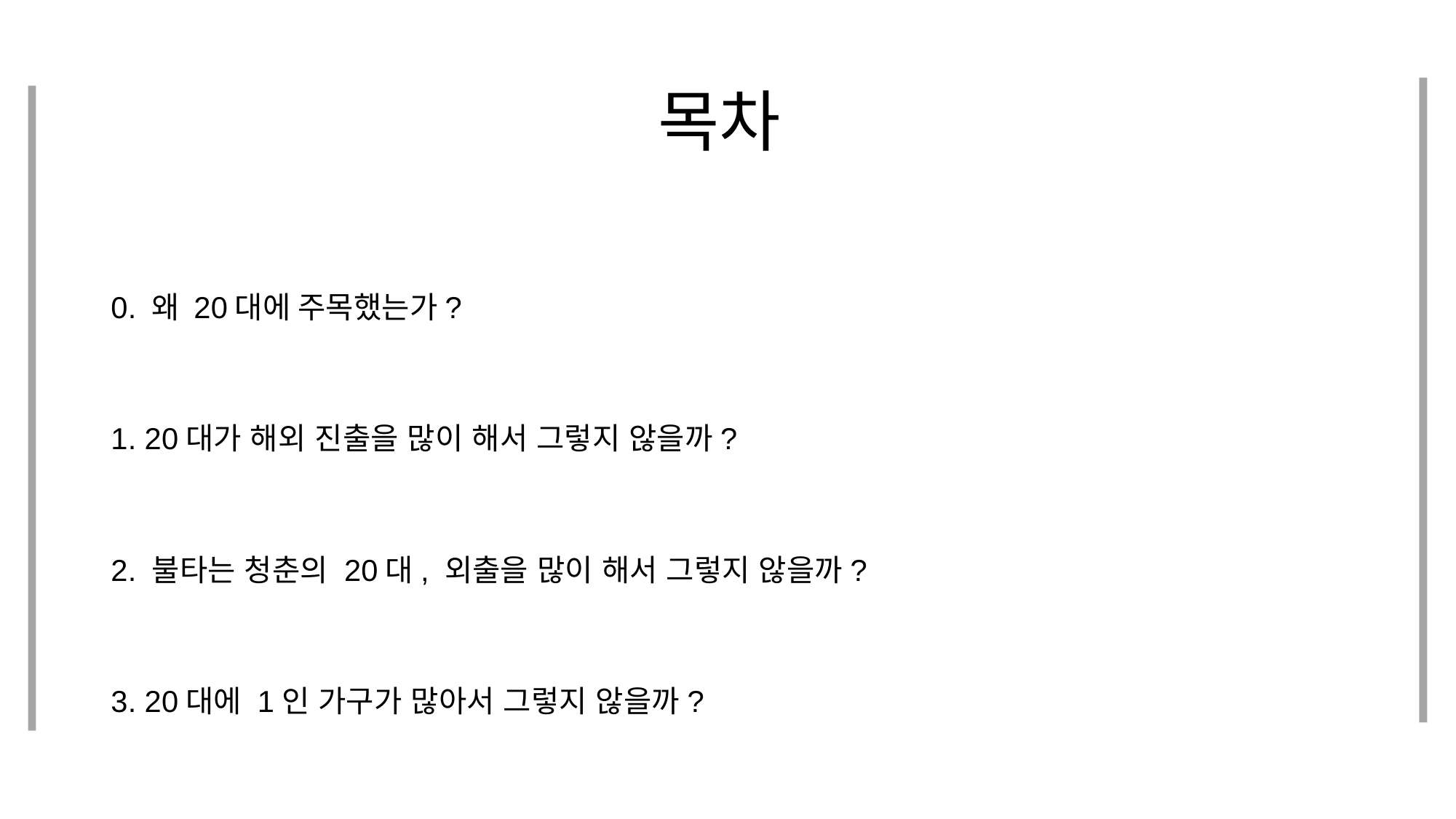

# 목차

0. 왜 20대에 주목했는가?

1. 20대가 해외 진출을 많이 해서 그렇지 않을까?

2. 불타는 청춘의 20대, 외출을 많이 해서 그렇지 않을까?

3. 20대에 1인 가구가 많아서 그렇지 않을까?